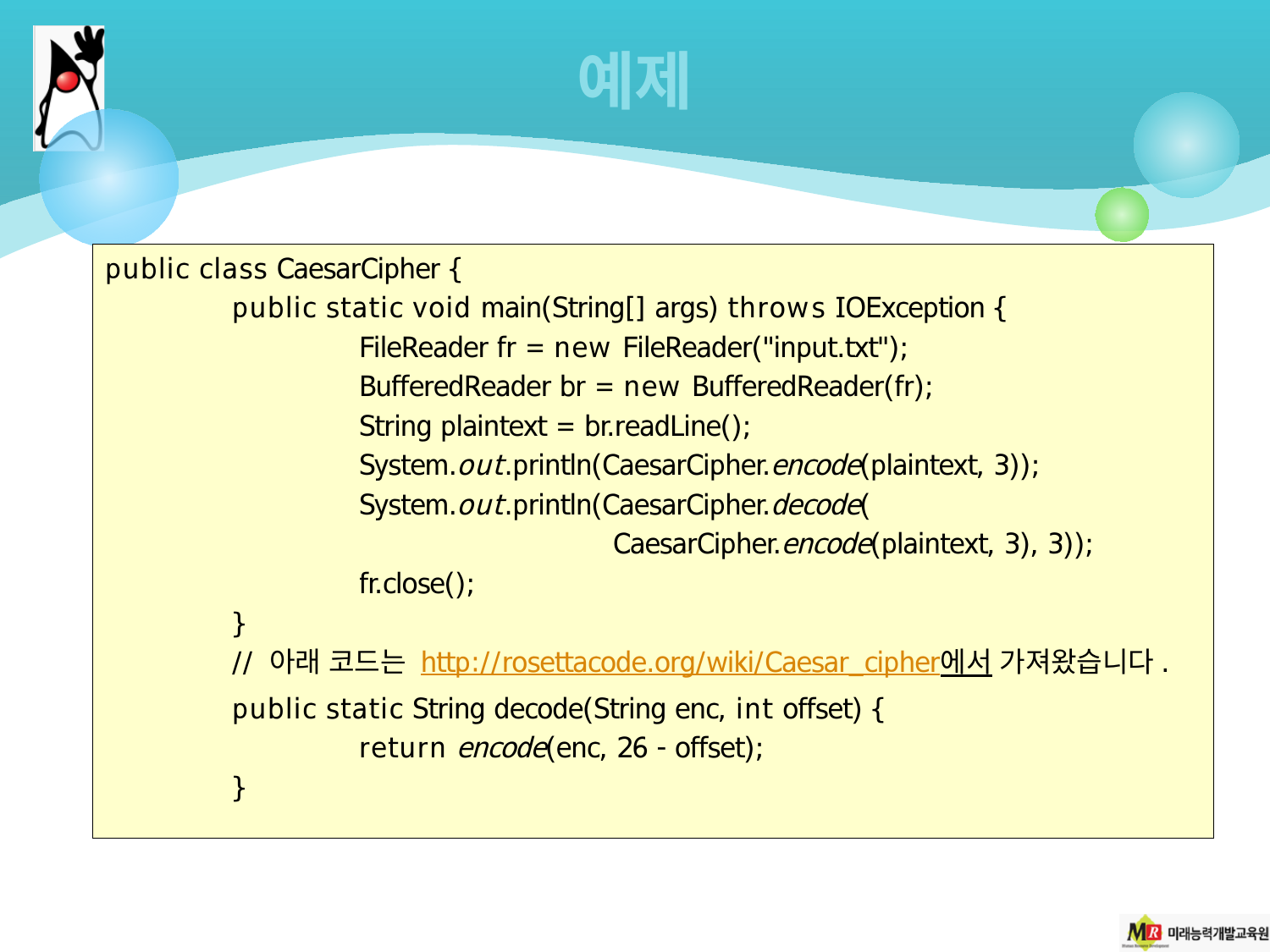

# 예제
public class CaesarCipher {
	public static void main(String[] args) throws IOException {
		FileReader fr = new FileReader("input.txt");
		BufferedReader br = new BufferedReader(fr);
		String plaintext = br.readLine();
		System.out.println(CaesarCipher.encode(plaintext, 3));
		System.out.println(CaesarCipher.decode(
				CaesarCipher.encode(plaintext, 3), 3));
		fr.close();
	}
	// 아래 코드는 http://rosettacode.org/wiki/Caesar_cipher에서 가져왔습니다.
	public static String decode(String enc, int offset) {
		return encode(enc, 26 - offset);
	}